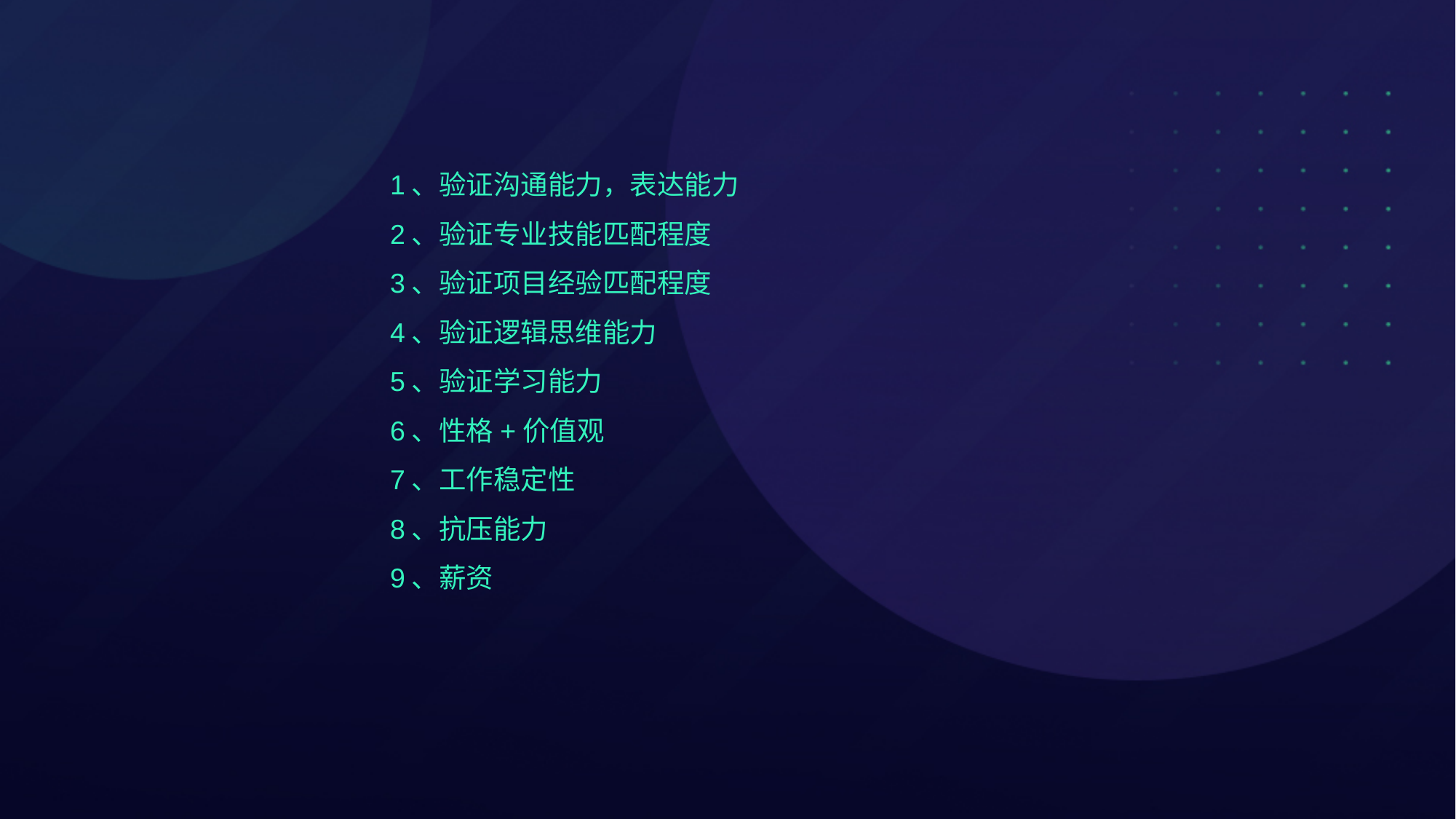

1、验证沟通能力，表达能力
2、验证专业技能匹配程度
3、验证项目经验匹配程度
4、验证逻辑思维能力
5、验证学习能力
6、性格+价值观
7、工作稳定性
8、抗压能力
9、薪资